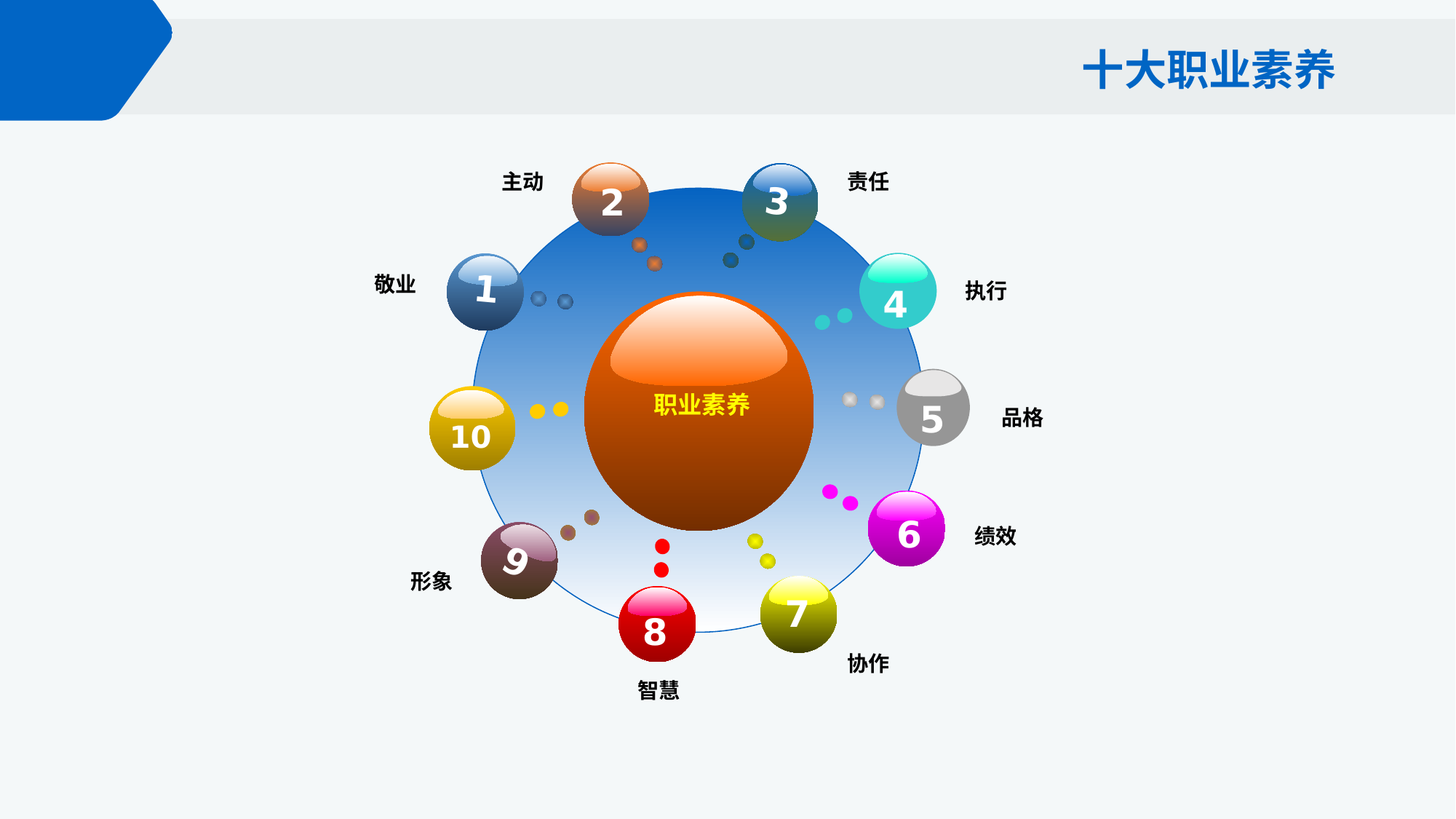

十大职业素养
主动
责任

2

3

4

1

敬业
执行

职业素养

5

10
品格

6

9
绩效

7

8
形象
协作
智慧